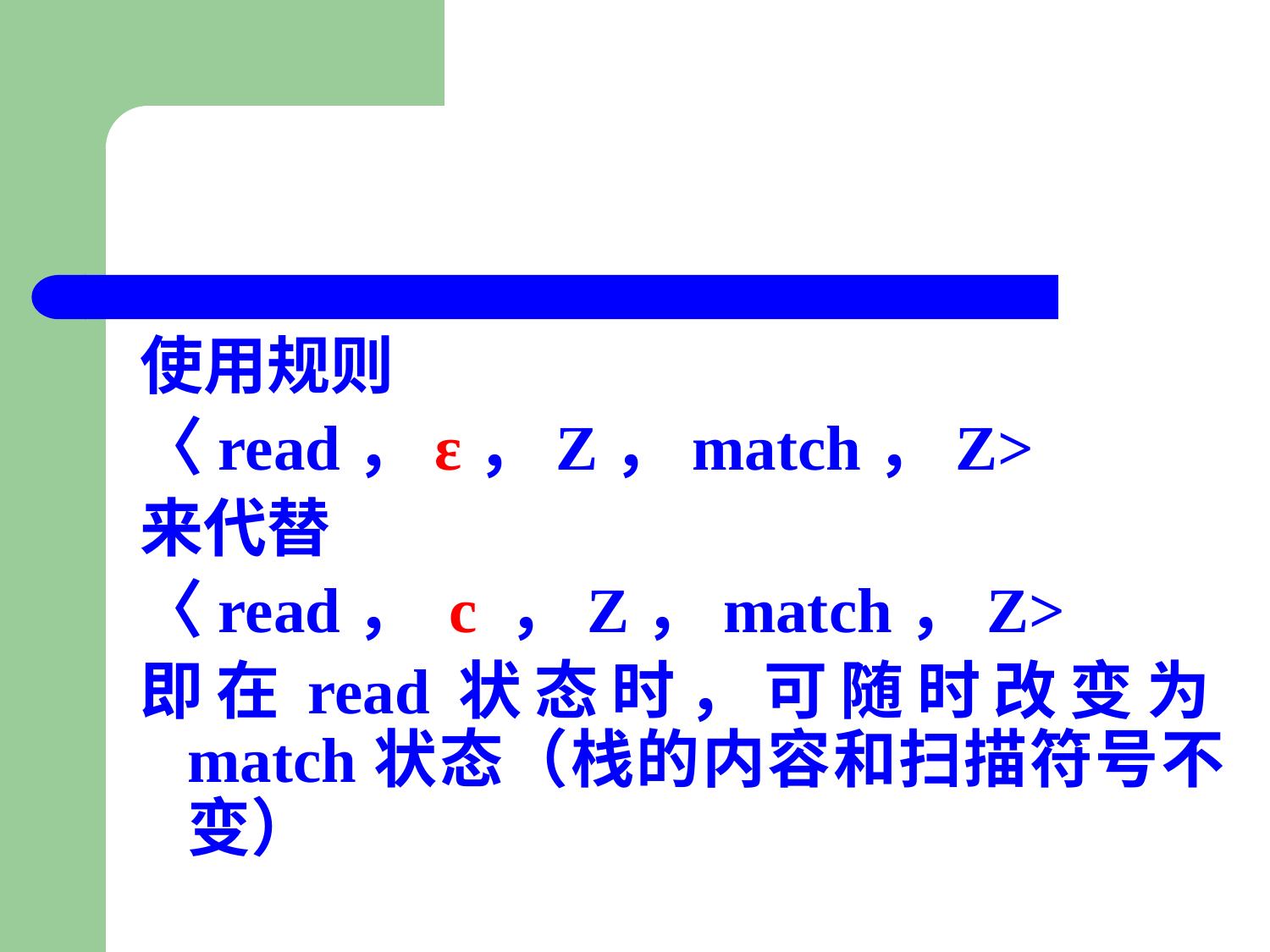

#
使用规则
〈read，ε，Z，match，Z>
来代替
〈read， c ，Z，match，Z>
即在read状态时，可随时改变为match状态（栈的内容和扫描符号不变）